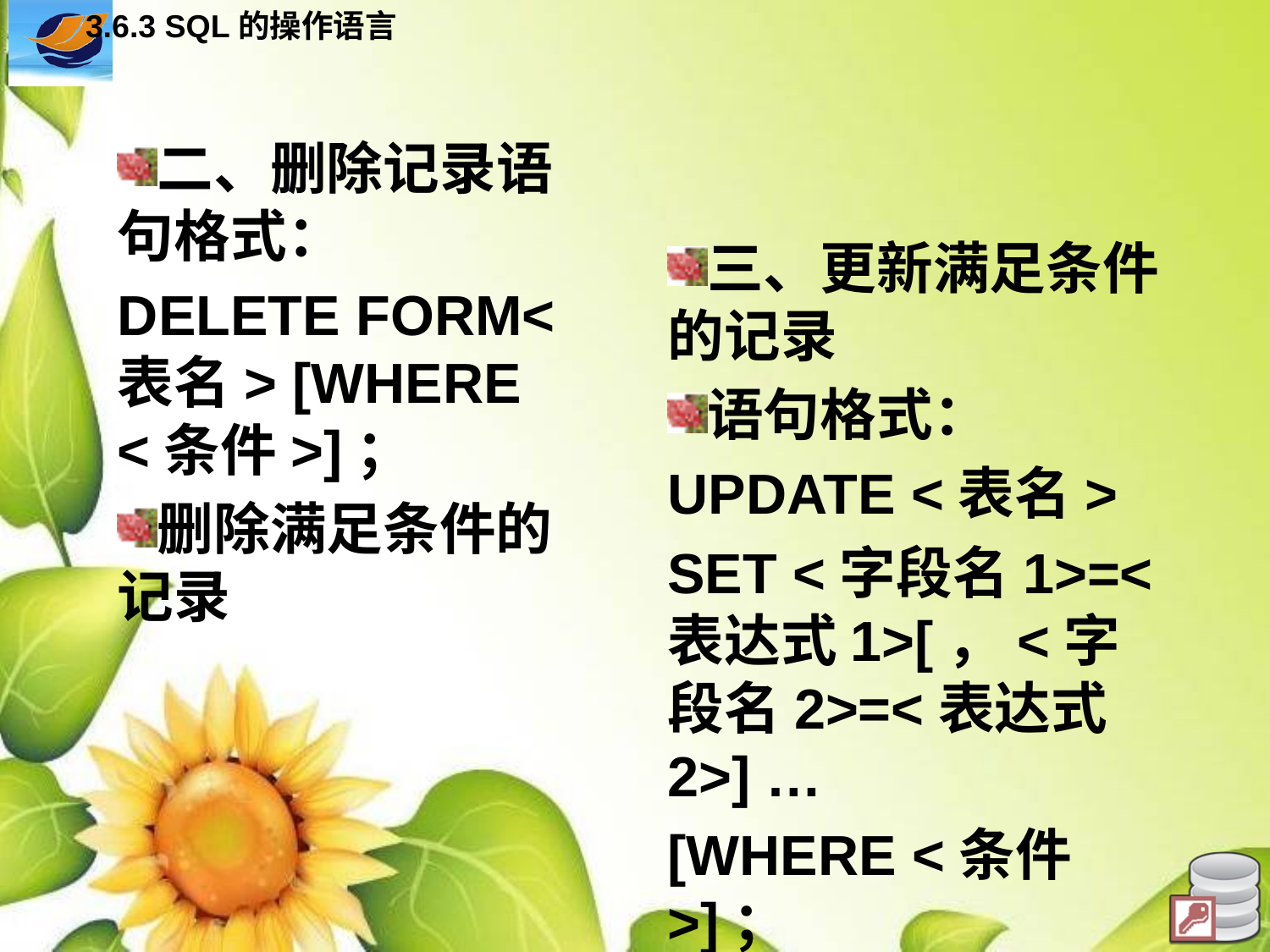

3.6.3 SQL的操作语言
二、删除记录语句格式：
DELETE FORM<表名> [WHERE <条件>]；
删除满足条件的记录
三、更新满足条件的记录
语句格式：
UPDATE <表名>
SET <字段名1>=<表达式1>[，<字段名2>=<表达式2>] …
[WHERE <条件>]；